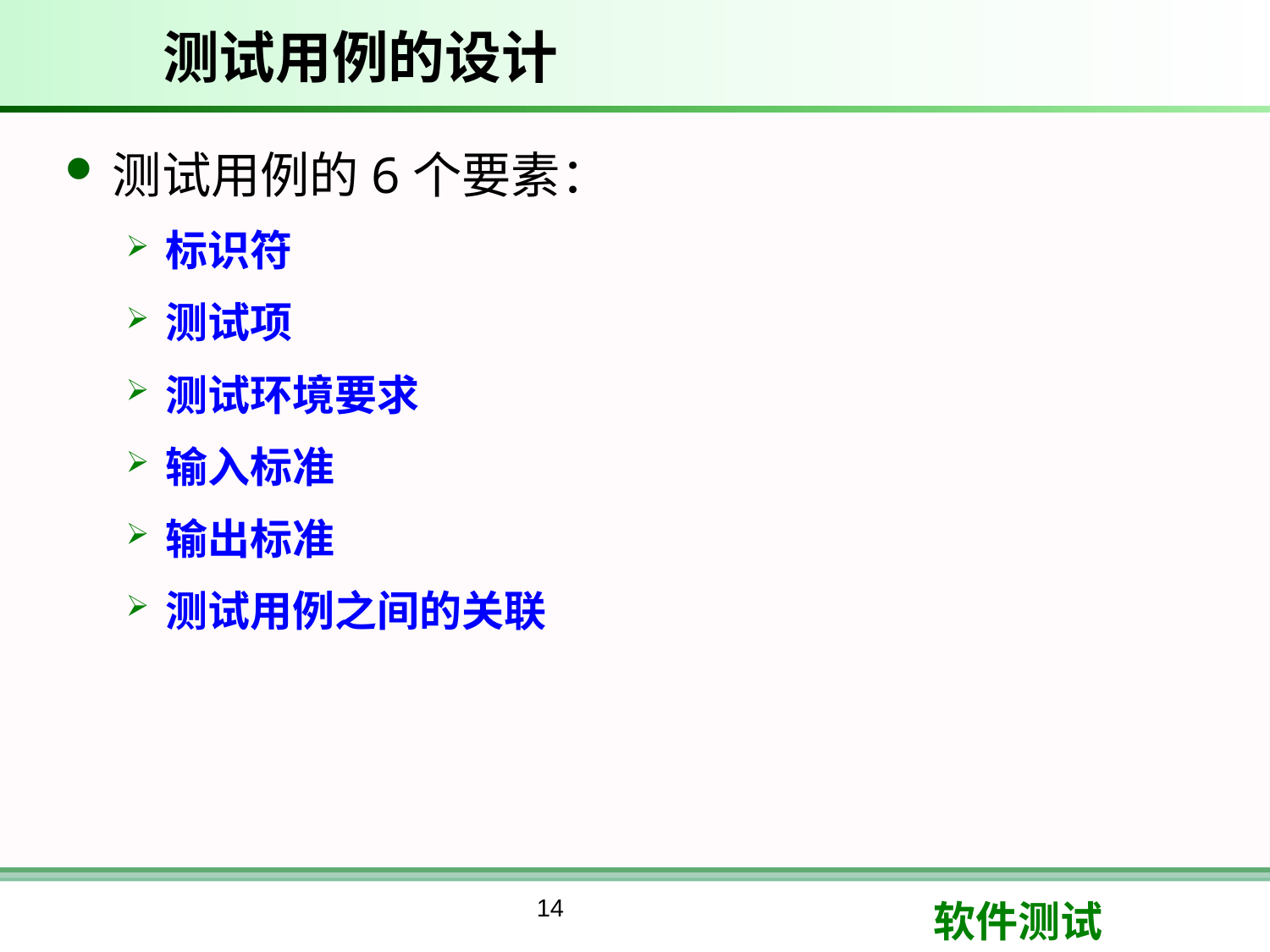

# 测试用例的设计
测试用例的6个要素：
标识符
测试项
测试环境要求
输入标准
输出标准
测试用例之间的关联
14